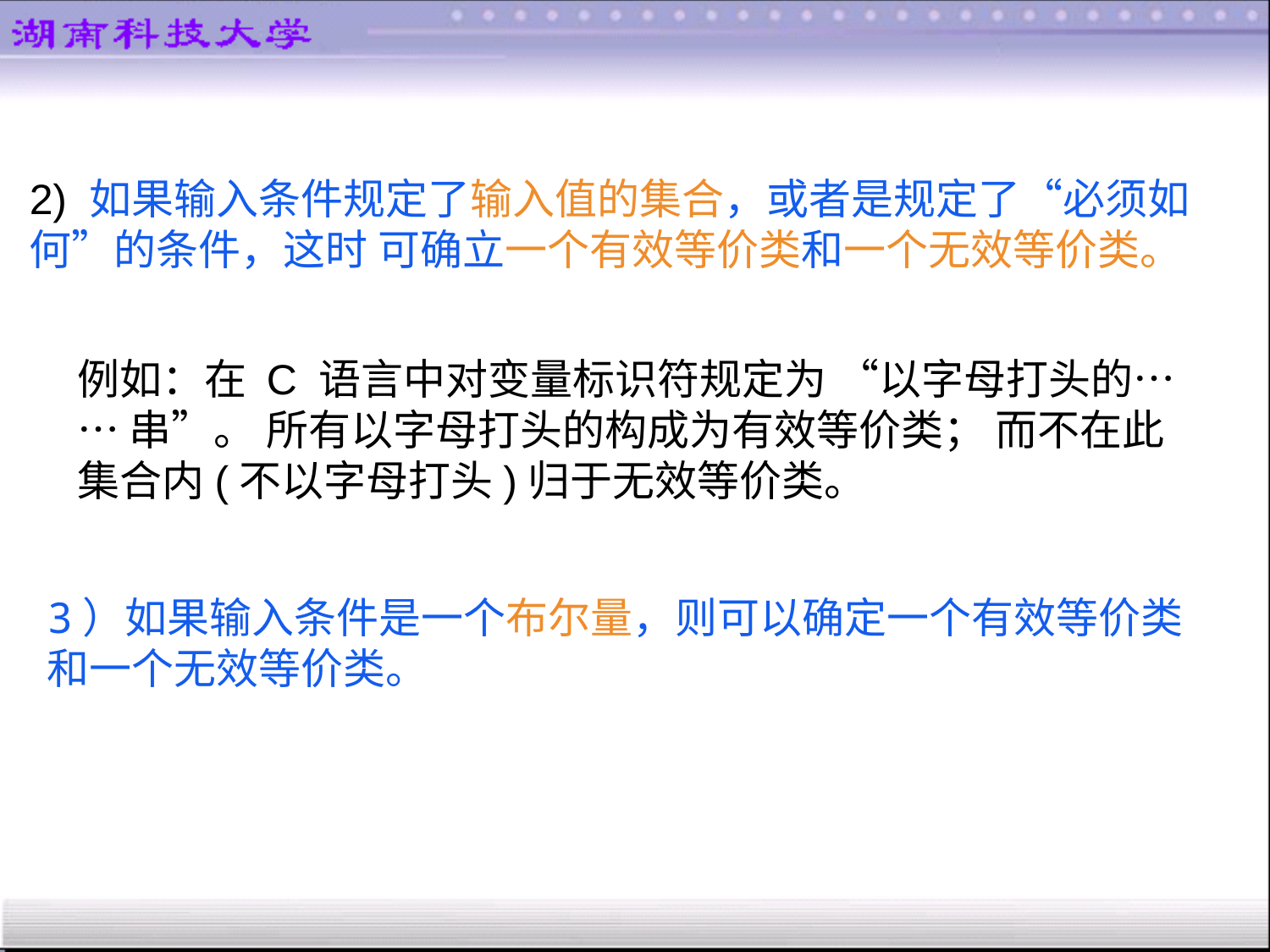

2) 如果输入条件规定了输入值的集合，或者是规定了“必须如何”的条件，这时 可确立一个有效等价类和一个无效等价类。
例如：在 C 语言中对变量标识符规定为 “以字母打头的… … 串”。 所有以字母打头的构成为有效等价类； 而不在此集合内(不以字母打头)归于无效等价类。
3）如果输入条件是一个布尔量，则可以确定一个有效等价类和一个无效等价类。